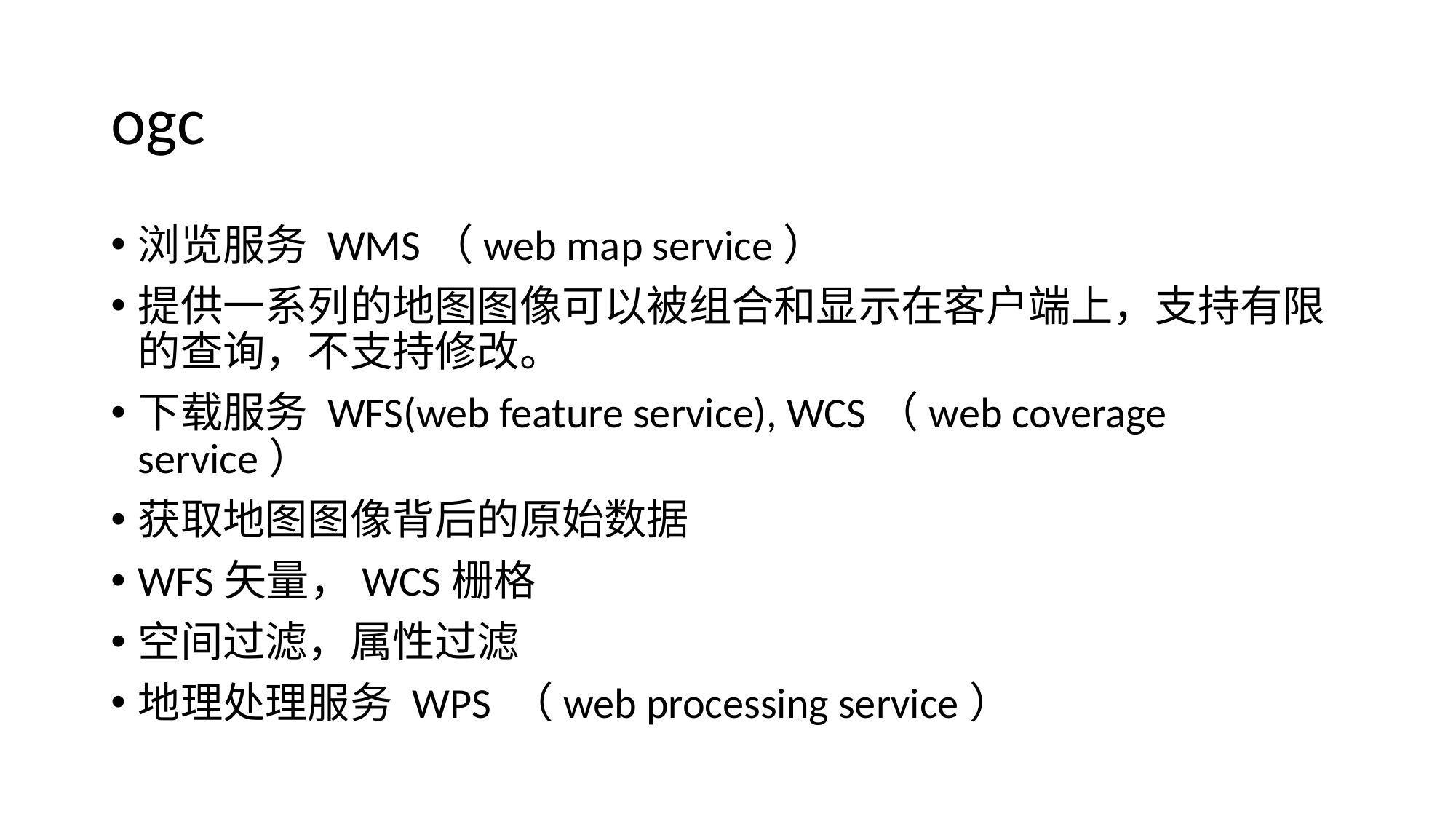

# ogc
浏览服务 WMS（web map service）
提供一系列的地图图像可以被组合和显示在客户端上，支持有限的查询，不支持修改。
下载服务 WFS(web feature service), WCS（web coverage service）
获取地图图像背后的原始数据
WFS矢量，WCS栅格
空间过滤，属性过滤
地理处理服务 WPS （web processing service）